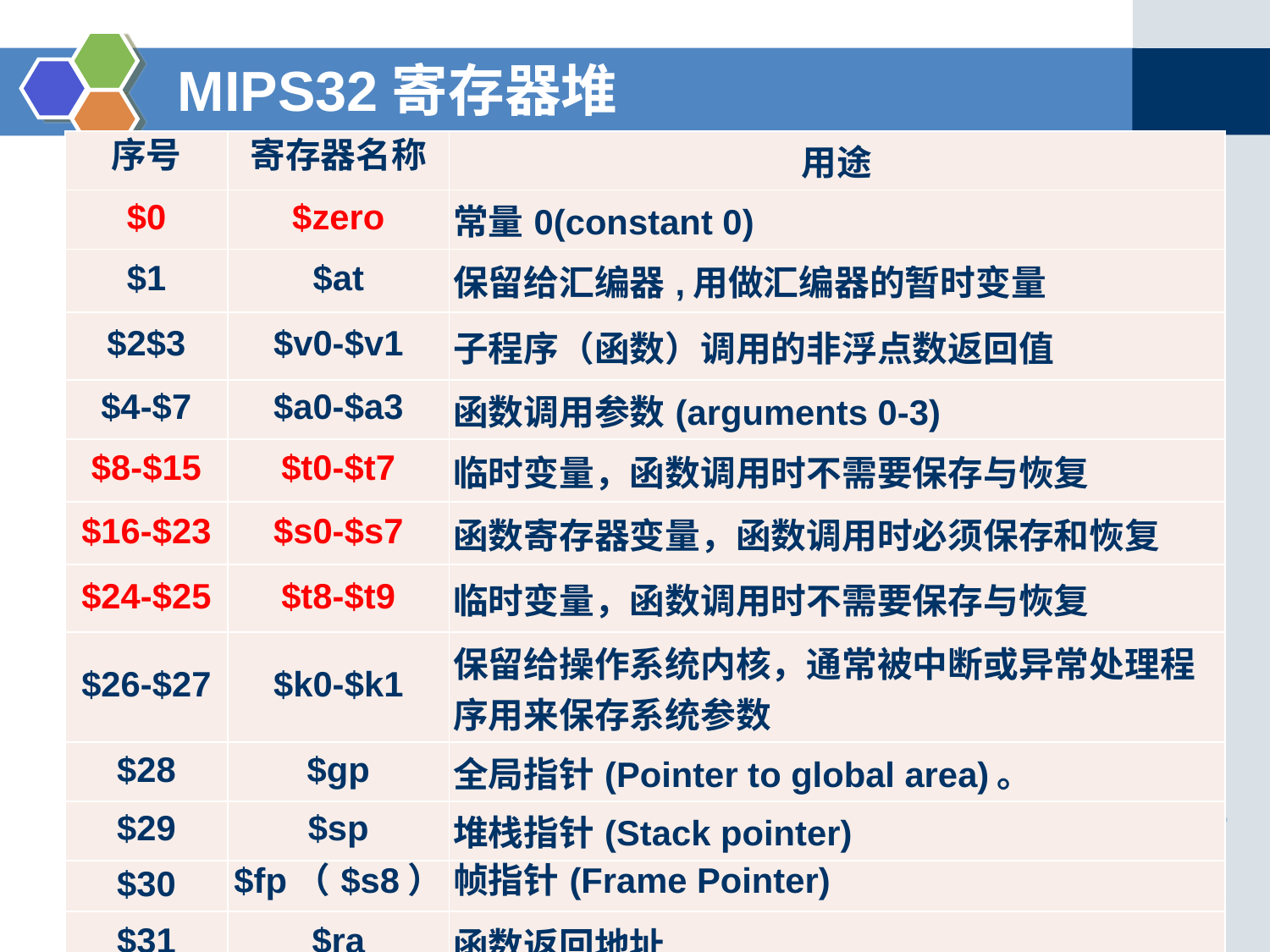

# MIPS32寄存器堆
| 序号 | 寄存器名称 | 用途 |
| --- | --- | --- |
| $0 | $zero | 常量0(constant 0) |
| $1 | $at | 保留给汇编器,用做汇编器的暂时变量 |
| $2$3 | $v0-$v1 | 子程序（函数）调用的非浮点数返回值 |
| $4-$7 | $a0-$a3 | 函数调用参数(arguments 0-3) |
| $8-$15 | $t0-$t7 | 临时变量，函数调用时不需要保存与恢复 |
| $16-$23 | $s0-$s7 | 函数寄存器变量，函数调用时必须保存和恢复 |
| $24-$25 | $t8-$t9 | 临时变量，函数调用时不需要保存与恢复 |
| $26-$27 | $k0-$k1 | 保留给操作系统内核，通常被中断或异常处理程序用来保存系统参数 |
| $28 | $gp | 全局指针(Pointer to global area)。 |
| $29 | $sp | 堆栈指针(Stack pointer) |
| $30 | $fp（$s8） | 帧指针(Frame Pointer) |
| $31 | $ra | 函数返回地址 |